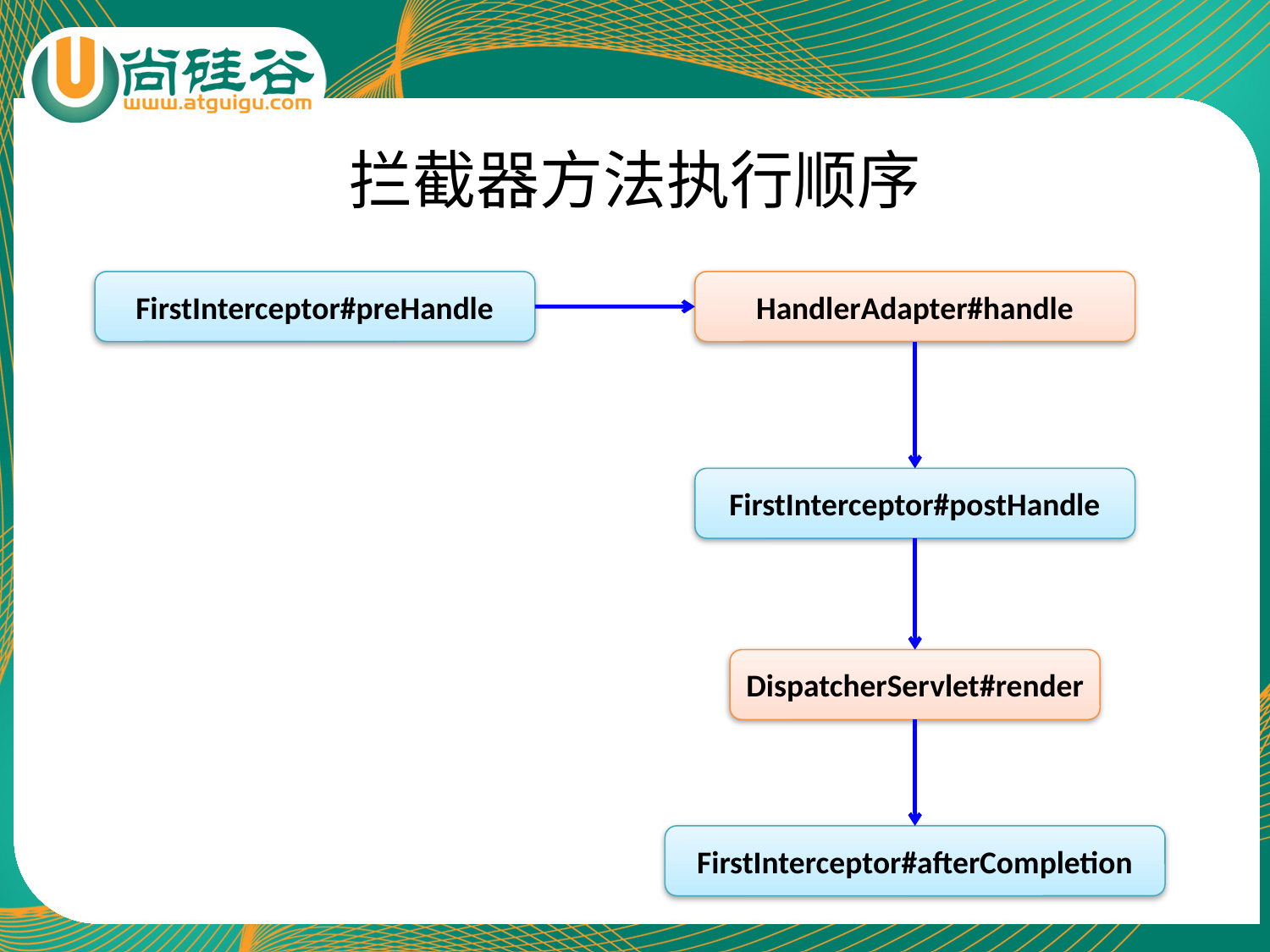

# 拦截器方法执行顺序
FirstInterceptor#preHandle
HandlerAdapter#handle
FirstInterceptor#postHandle
DispatcherServlet#render
FirstInterceptor#afterCompletion